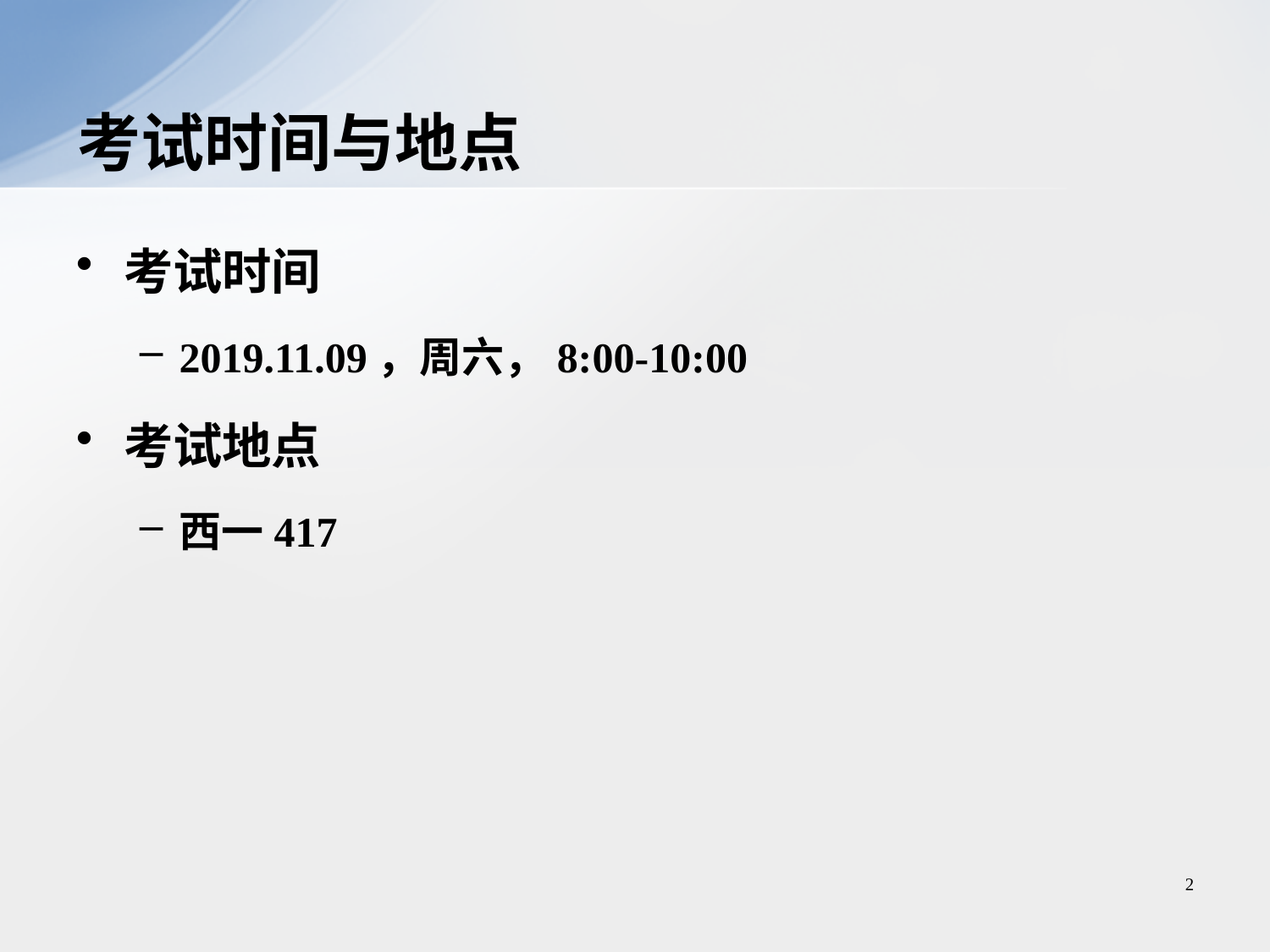

# 考试时间与地点
考试时间
2019.11.09，周六，8:00-10:00
考试地点
西一417
2